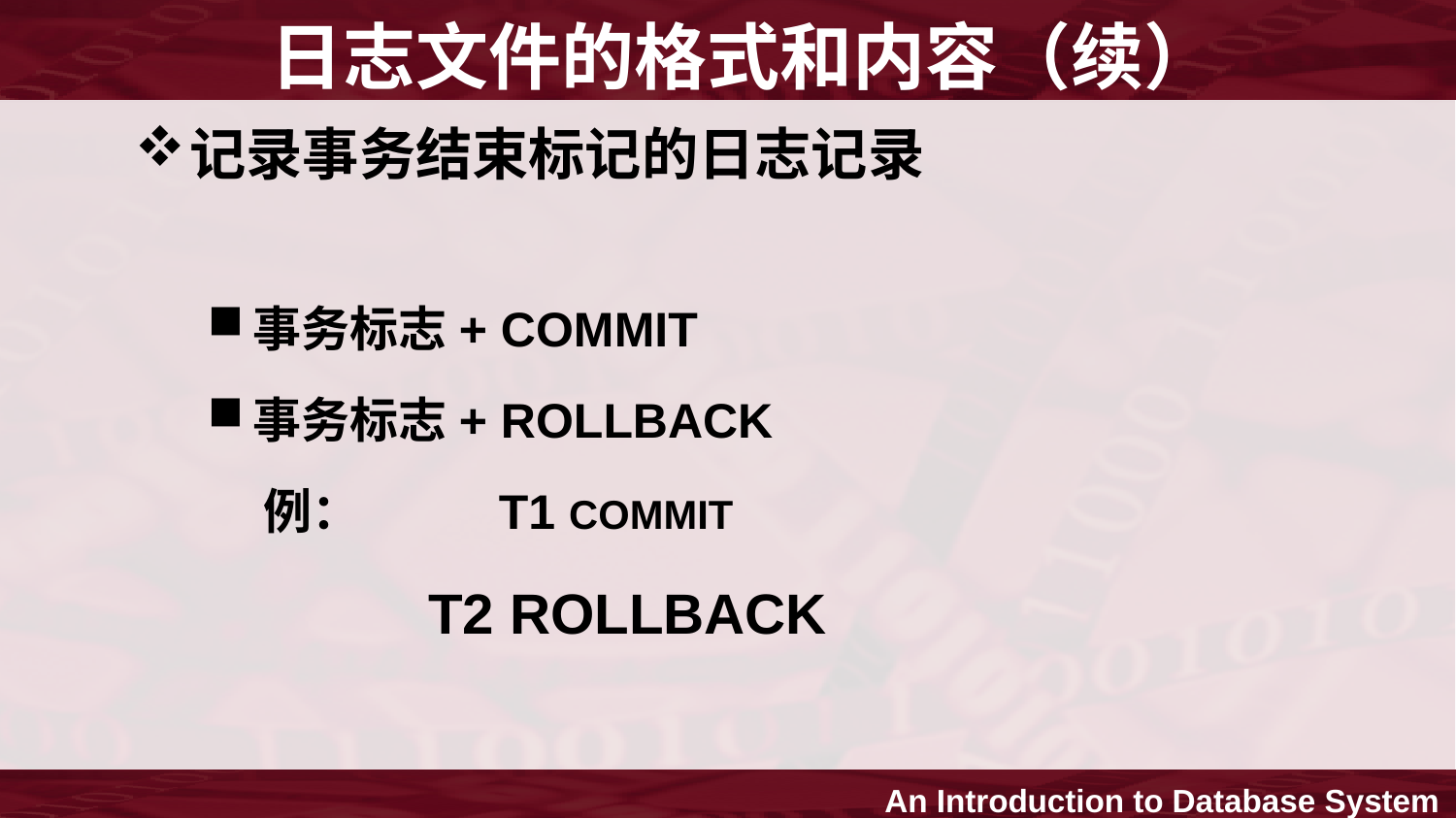

日志文件的格式和内容（续）
记录事务结束标记的日志记录

事务标志+ COMMIT
事务标志+ ROLLBACK
    例：	T1 COMMIT
              T2 ROLLBACK